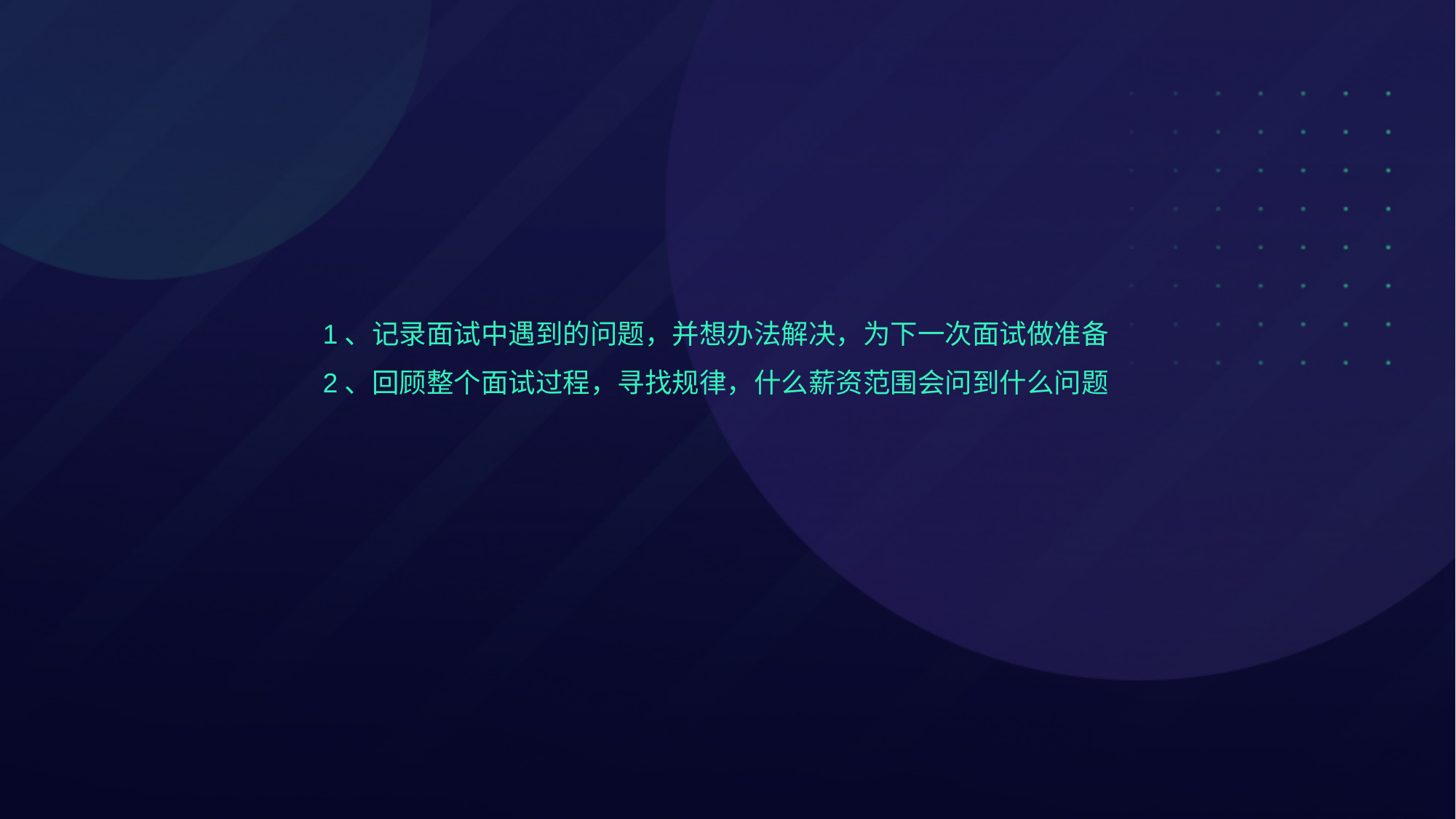

1、记录面试中遇到的问题，并想办法解决，为下一次面试做准备
2、回顾整个面试过程，寻找规律，什么薪资范围会问到什么问题